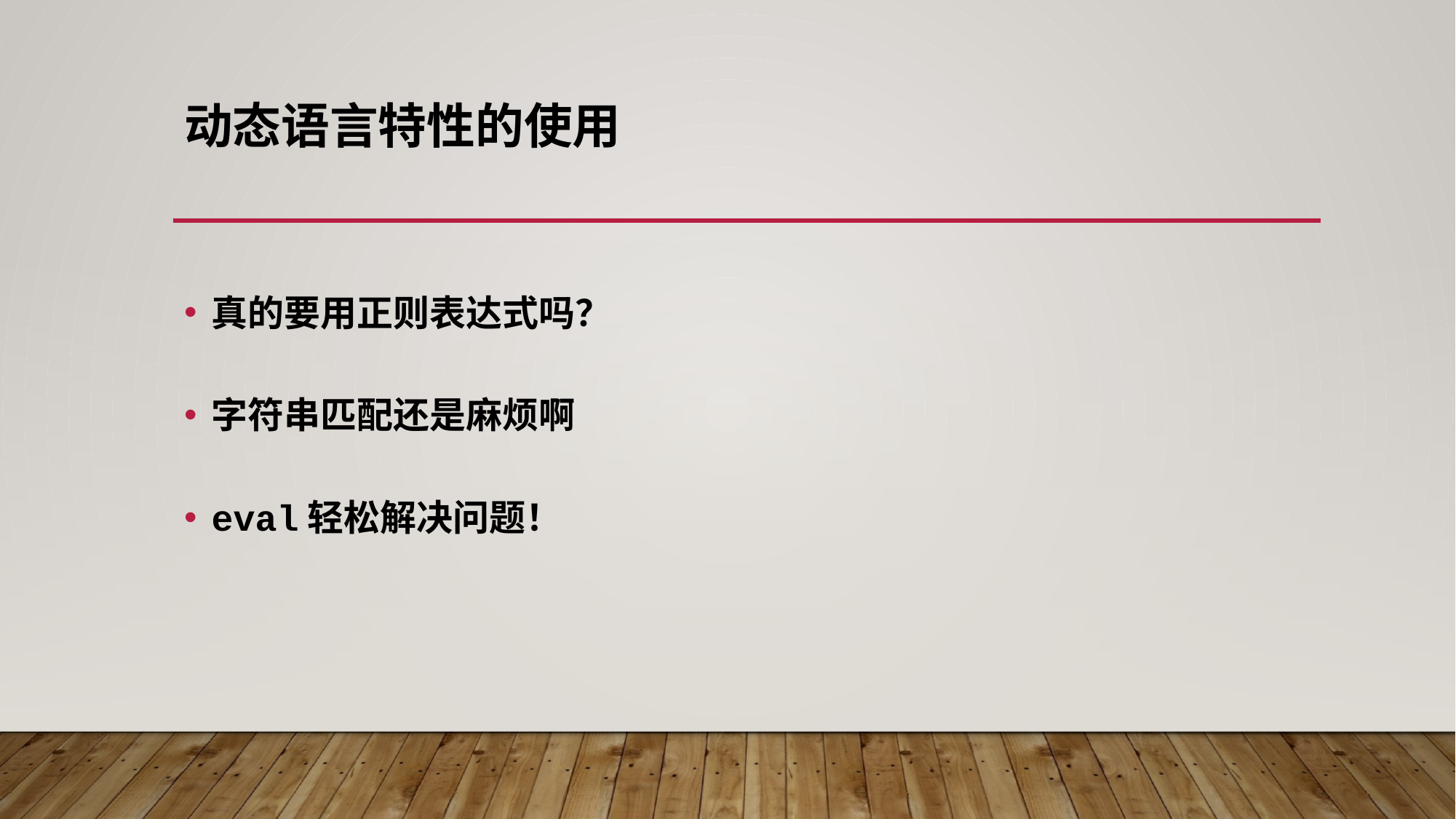

# 动态语言特性的使用
真的要用正则表达式吗？
字符串匹配还是麻烦啊
eval轻松解决问题！